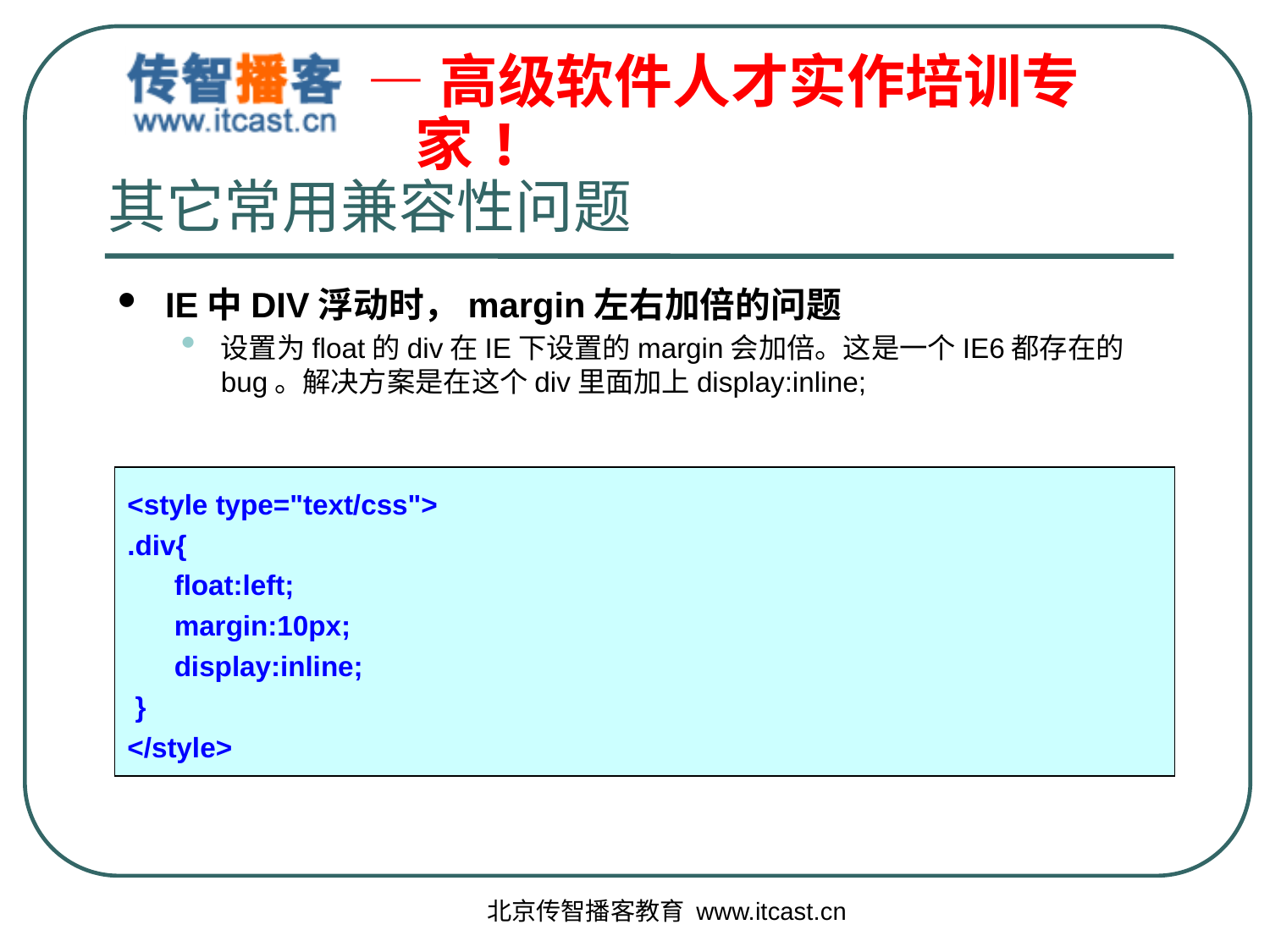

# 其它常用兼容性问题
IE中DIV浮动时，margin左右加倍的问题
设置为float的div在IE下设置的margin会加倍。这是一个IE6都存在的bug。解决方案是在这个div里面加上display:inline;
<style type="text/css">
.div{
      float:left;
      margin:10px;
      display:inline;
 }
</style>